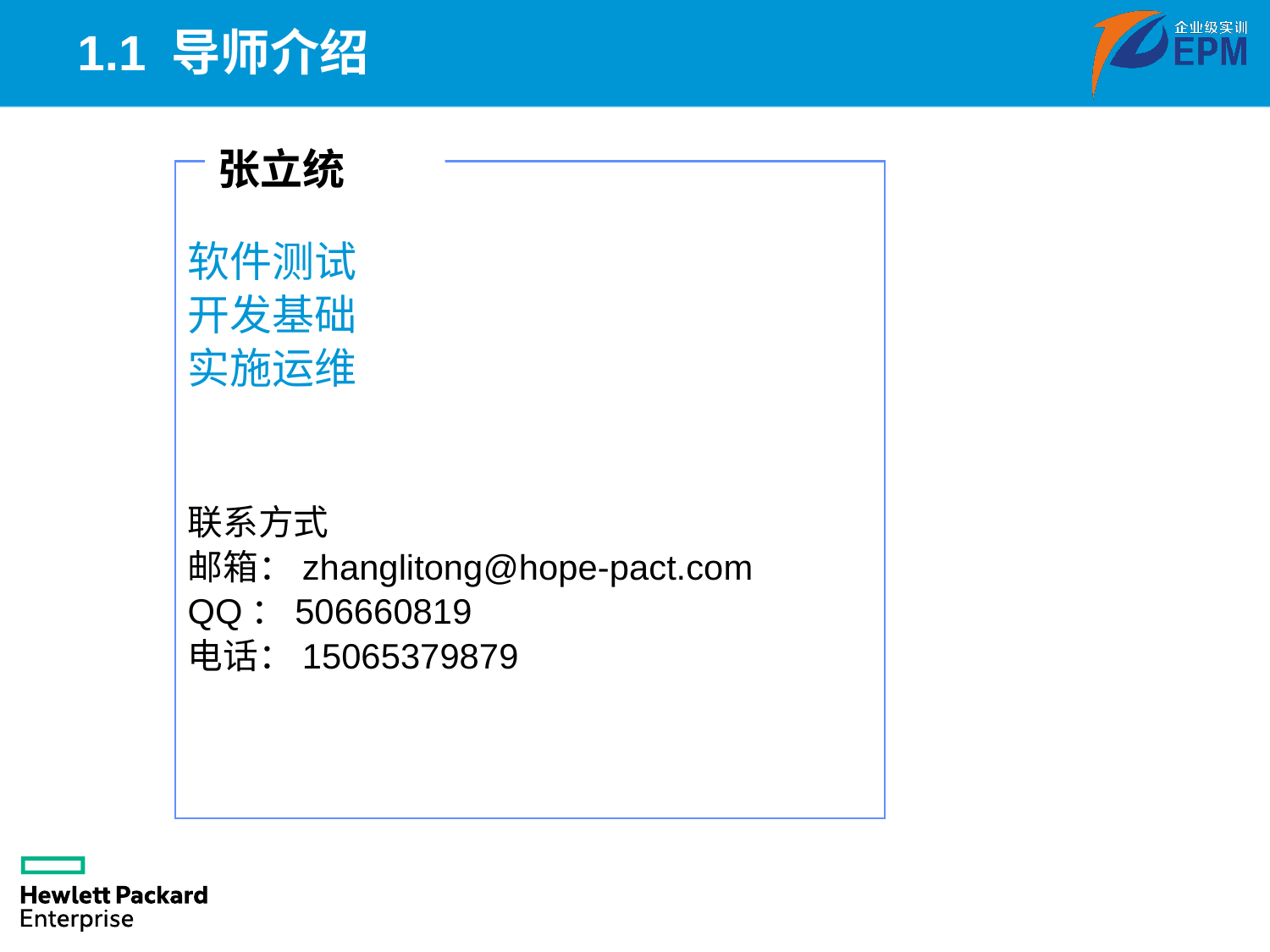

# 1.1 导师介绍
张立统

软件测试
开发基础
实施运维

联系方式
邮箱：zhanglitong@hope-pact.com
QQ：506660819
电话：15065379879